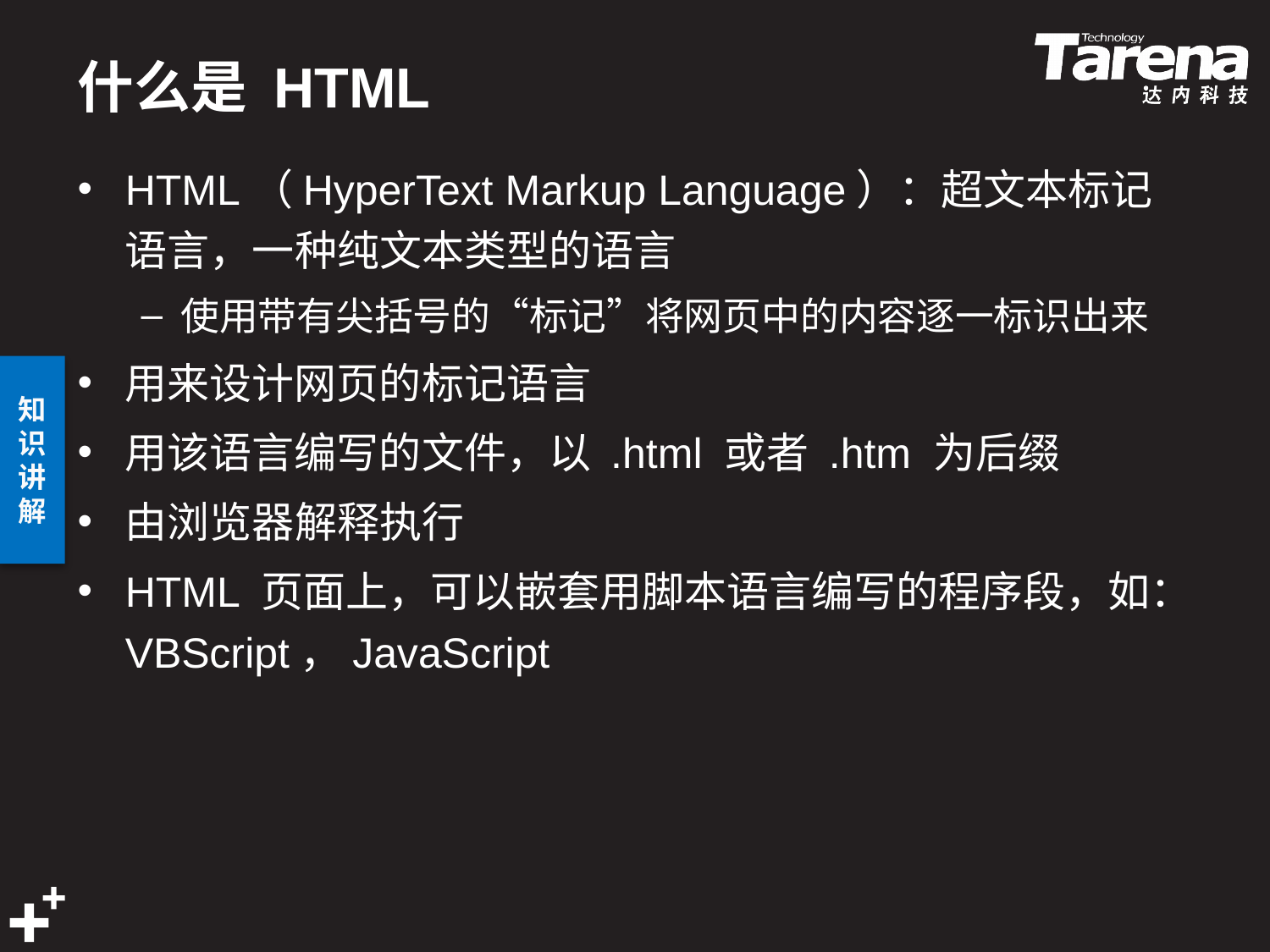

# 什么是 HTML
HTML（HyperText Markup Language）：超文本标记语言，一种纯文本类型的语言
使用带有尖括号的“标记”将网页中的内容逐一标识出来
用来设计网页的标记语言
用该语言编写的文件，以 .html 或者 .htm 为后缀
由浏览器解释执行
HTML 页面上，可以嵌套用脚本语言编写的程序段，如：VBScript，JavaScript